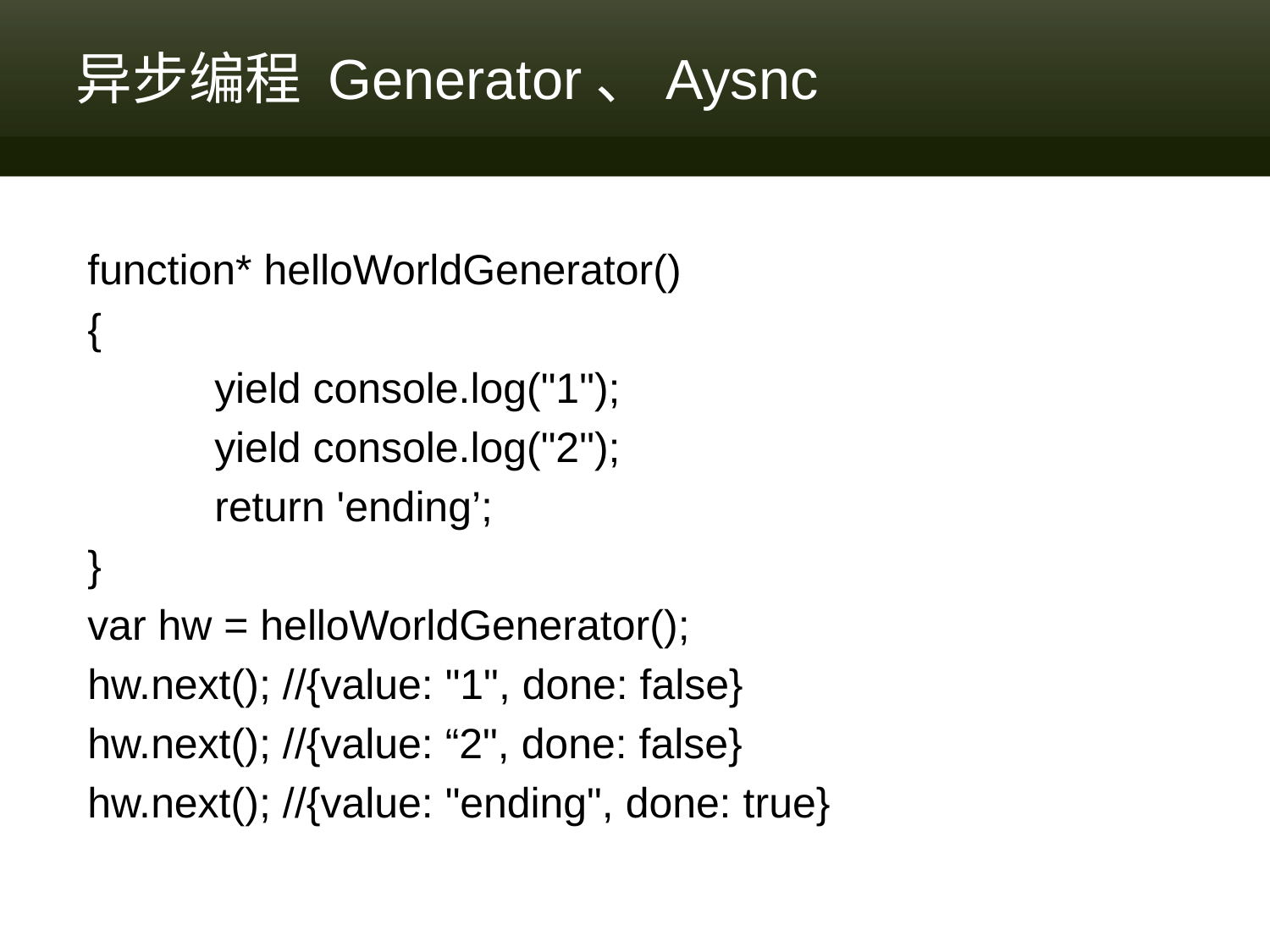

# 异步编程 Generator、Aysnc
function* helloWorldGenerator()
{
	yield console.log("1");
	yield console.log("2");
	return 'ending’;
}
var hw = helloWorldGenerator();
hw.next(); //{value: "1", done: false}
hw.next(); //{value: “2", done: false}
hw.next(); //{value: "ending", done: true}